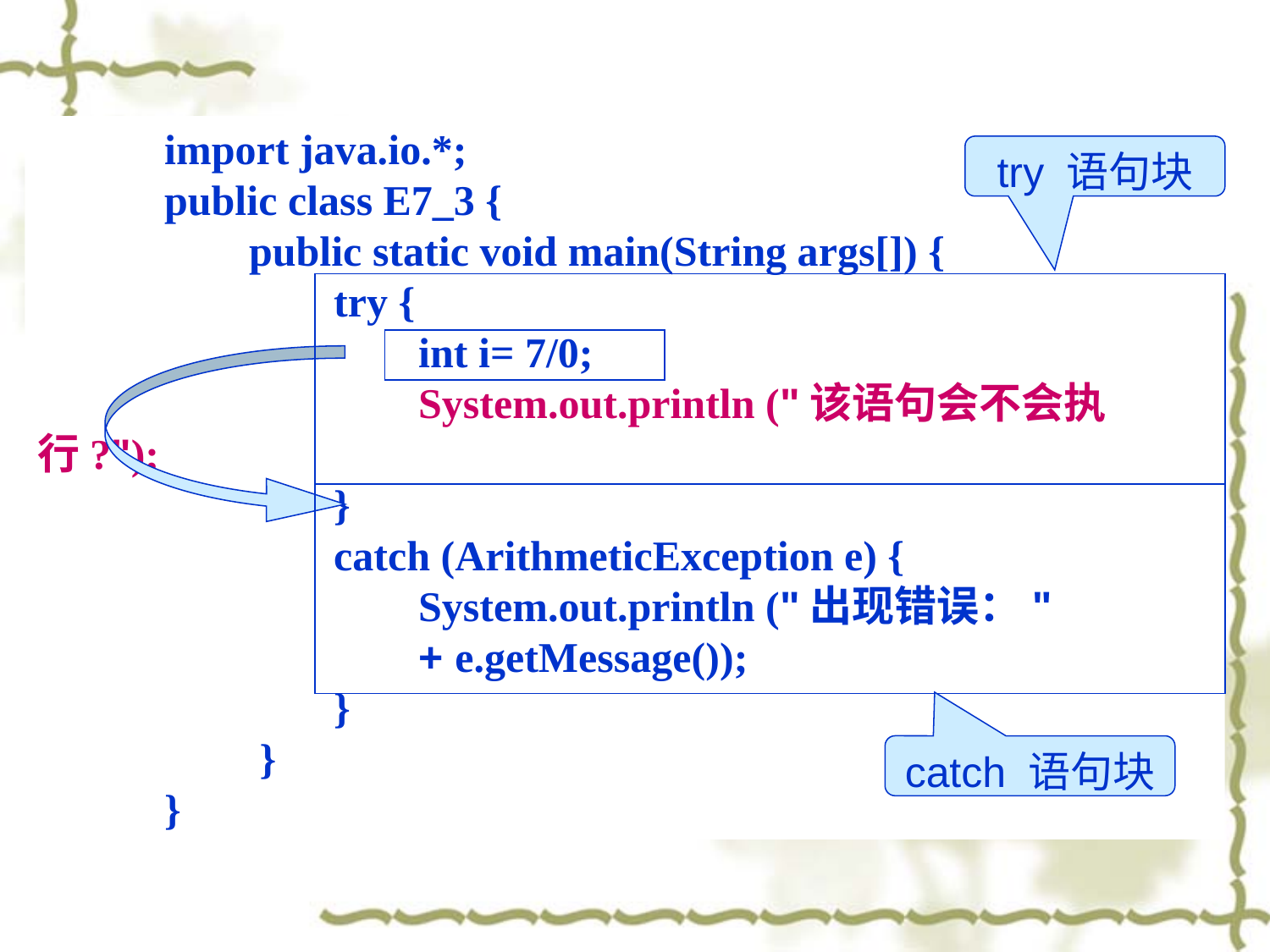

import java.io.*;
 	public class E7_3 {
 	        public static void main(String args[]) {
 	                try {
 	                 	int i= 7/0;
			System.out.println ("该语句会不会执行?");
	         	    }
	                catch (ArithmeticException e) {
		   	System.out.println ("出现错误："
			+ e.getMessage());
	                }
                     }
 	}
try 语句块

catch 语句块
17